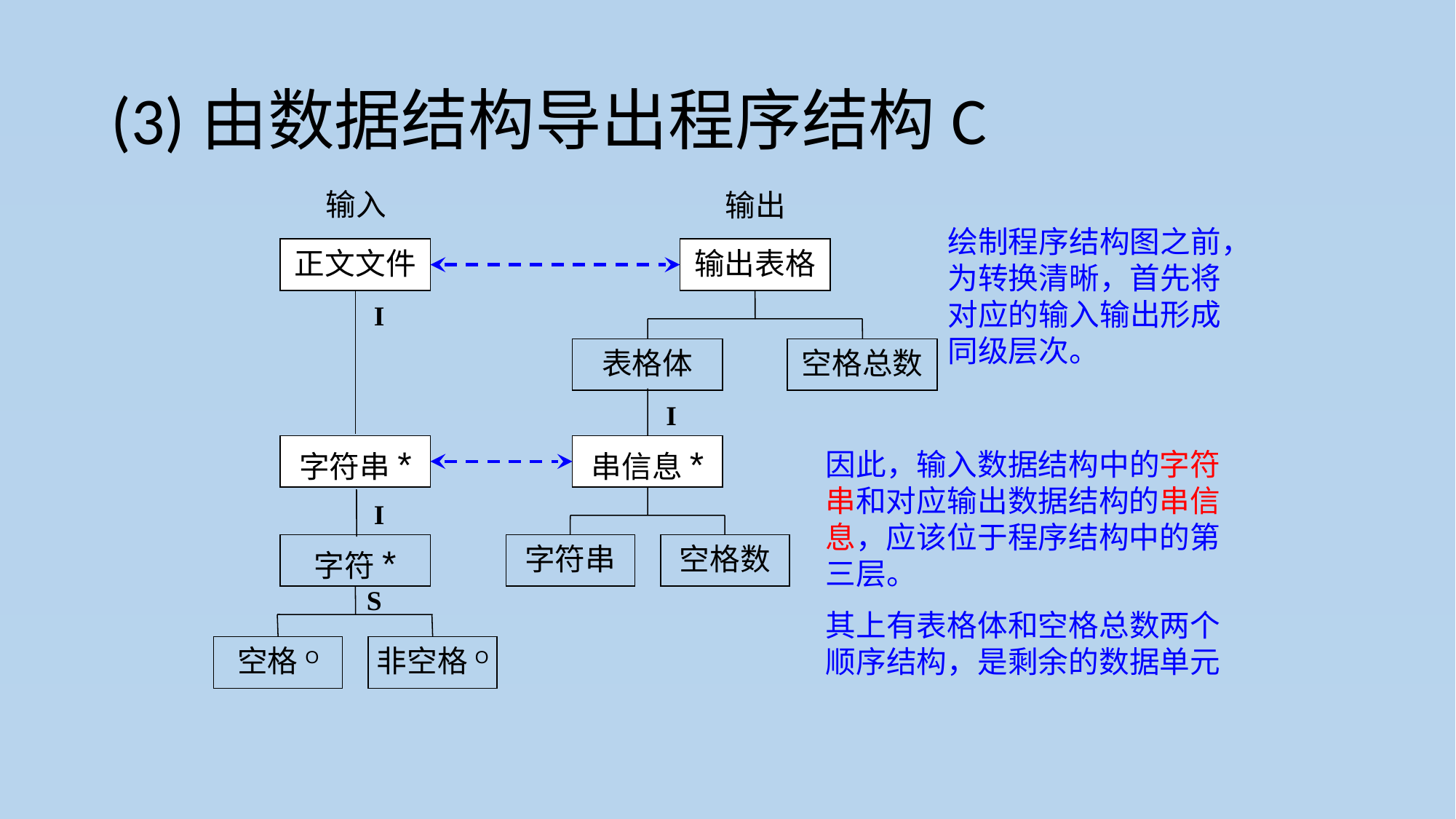

# (3)由数据结构导出程序结构C
输入
输出
绘制程序结构图之前，为转换清晰，首先将对应的输入输出形成同级层次。
正文文件
输出表格

I

表格体
空格总数

I
字符串*
串信息*
因此，输入数据结构中的字符串和对应输出数据结构的串信息，应该位于程序结构中的第三层。
其上有表格体和空格总数两个顺序结构，是剩余的数据单元

I

字符*
字符串
空格数
S

空格O
非空格O